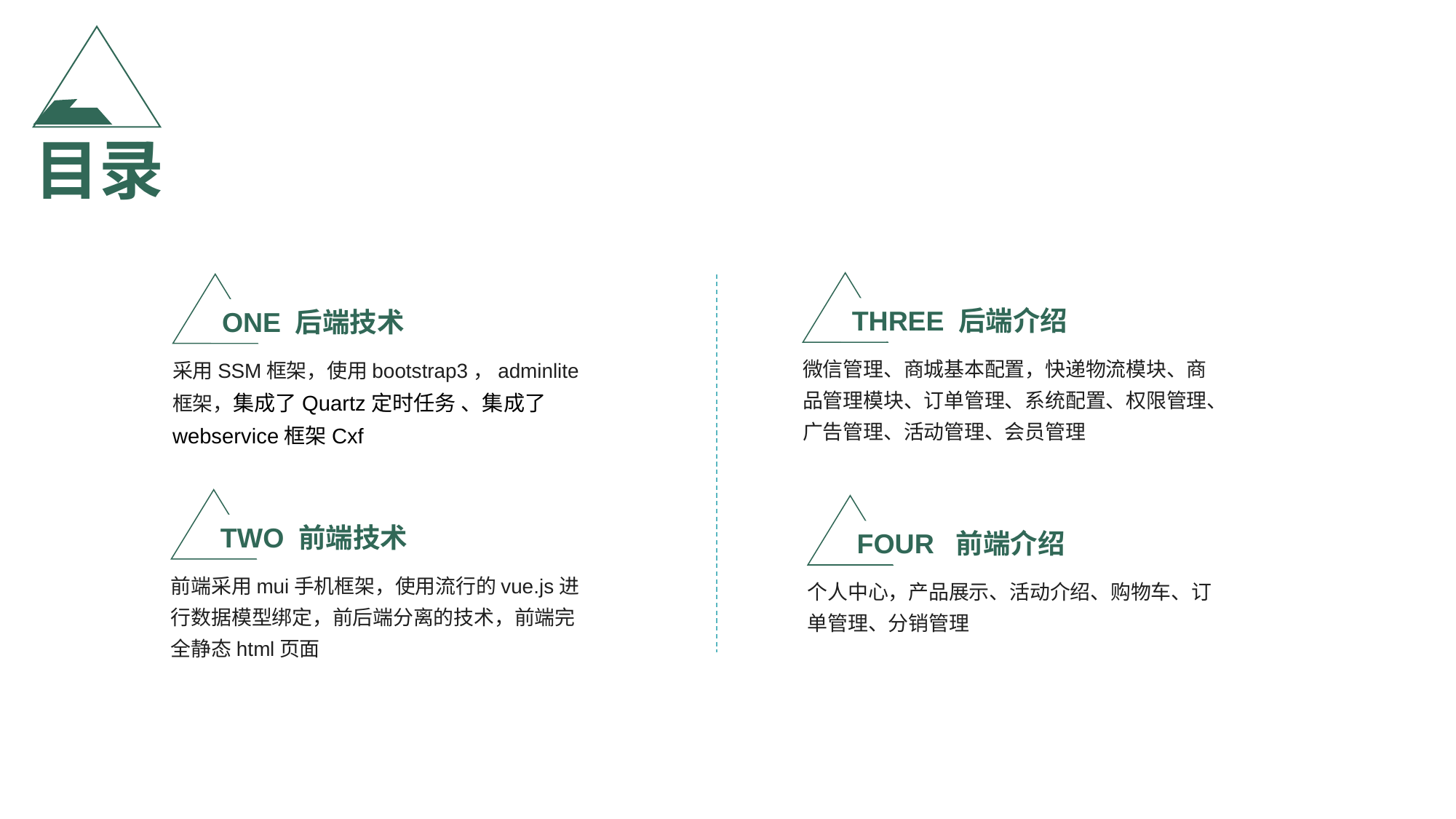

目录

THREE 后端介绍
微信管理、商城基本配置，快递物流模块、商品管理模块、订单管理、系统配置、权限管理、
广告管理、活动管理、会员管理

ONE 后端技术
采用SSM框架，使用bootstrap3，adminlite框架，集成了Quartz定时任务 、集成了webservice框架Cxf

TWO 前端技术
前端采用mui手机框架，使用流行的vue.js进行数据模型绑定，前后端分离的技术，前端完全静态html页面

FOUR  前端介绍
个人中心，产品展示、活动介绍、购物车、订单管理、分销管理